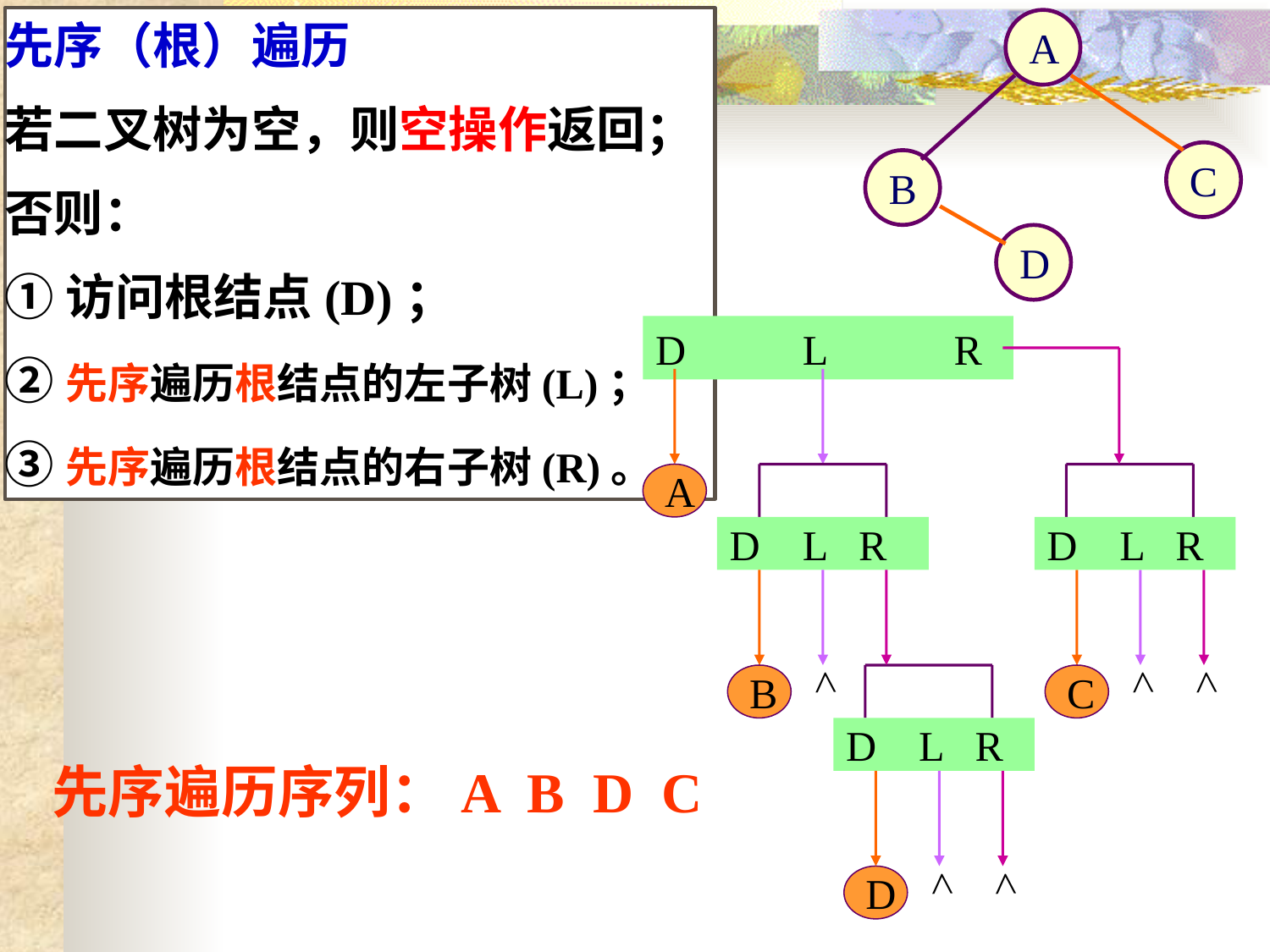

先序（根）遍历
若二叉树为空，则空操作返回；
否则：
①访问根结点(D)；
②先序遍历根结点的左子树(L)；
③先序遍历根结点的右子树(R)。
A

C
B

D
D           L            R

D    L   R

A

D    L   R

B

>

D    L   R

C

>

>
先序遍历序列：A  B  D  C

D

>

>